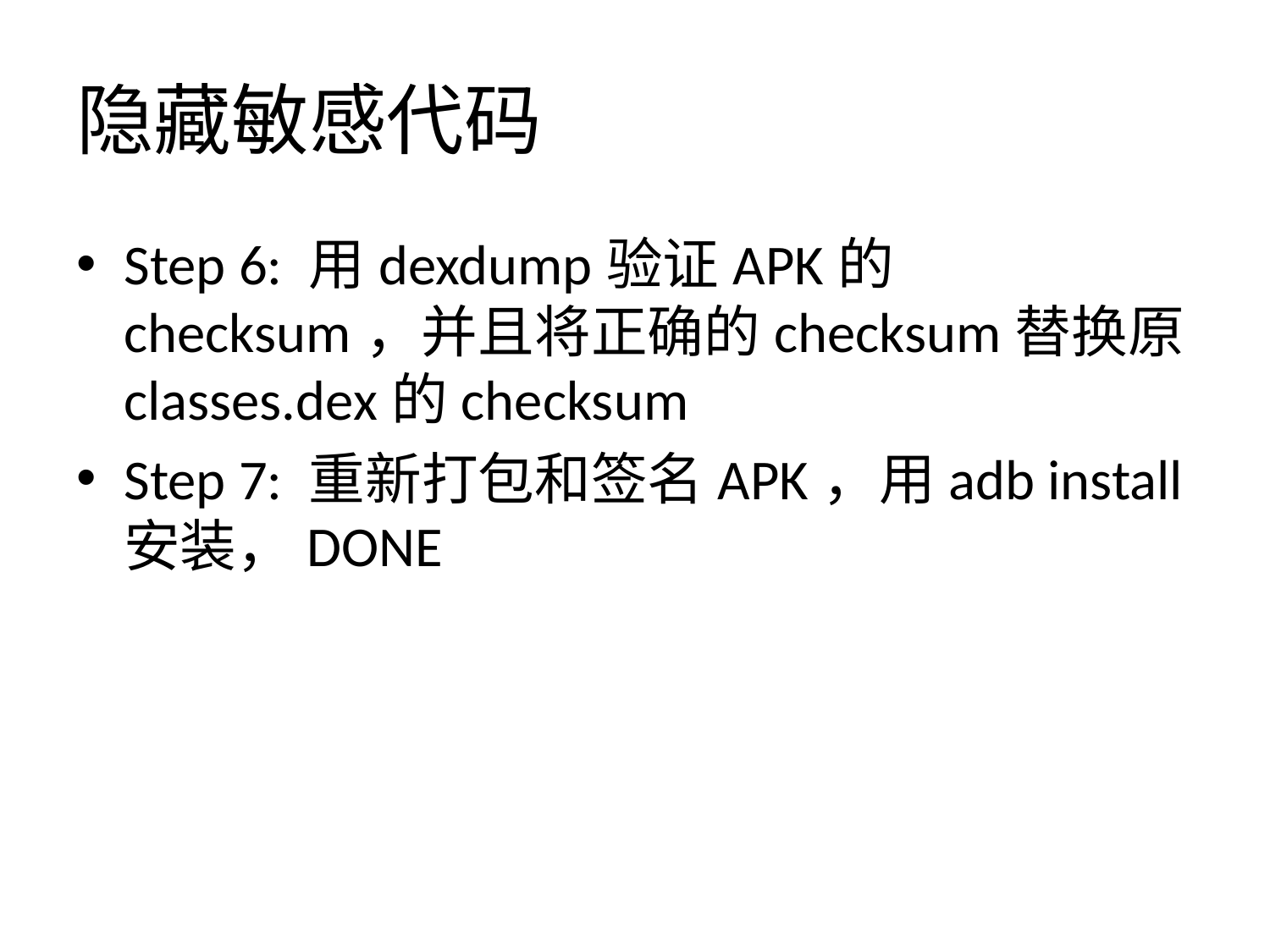

# 隐藏敏感代码
Step 6: 用dexdump验证APK的checksum，并且将正确的checksum替换原classes.dex的checksum
Step 7: 重新打包和签名APK，用adb install安装，DONE